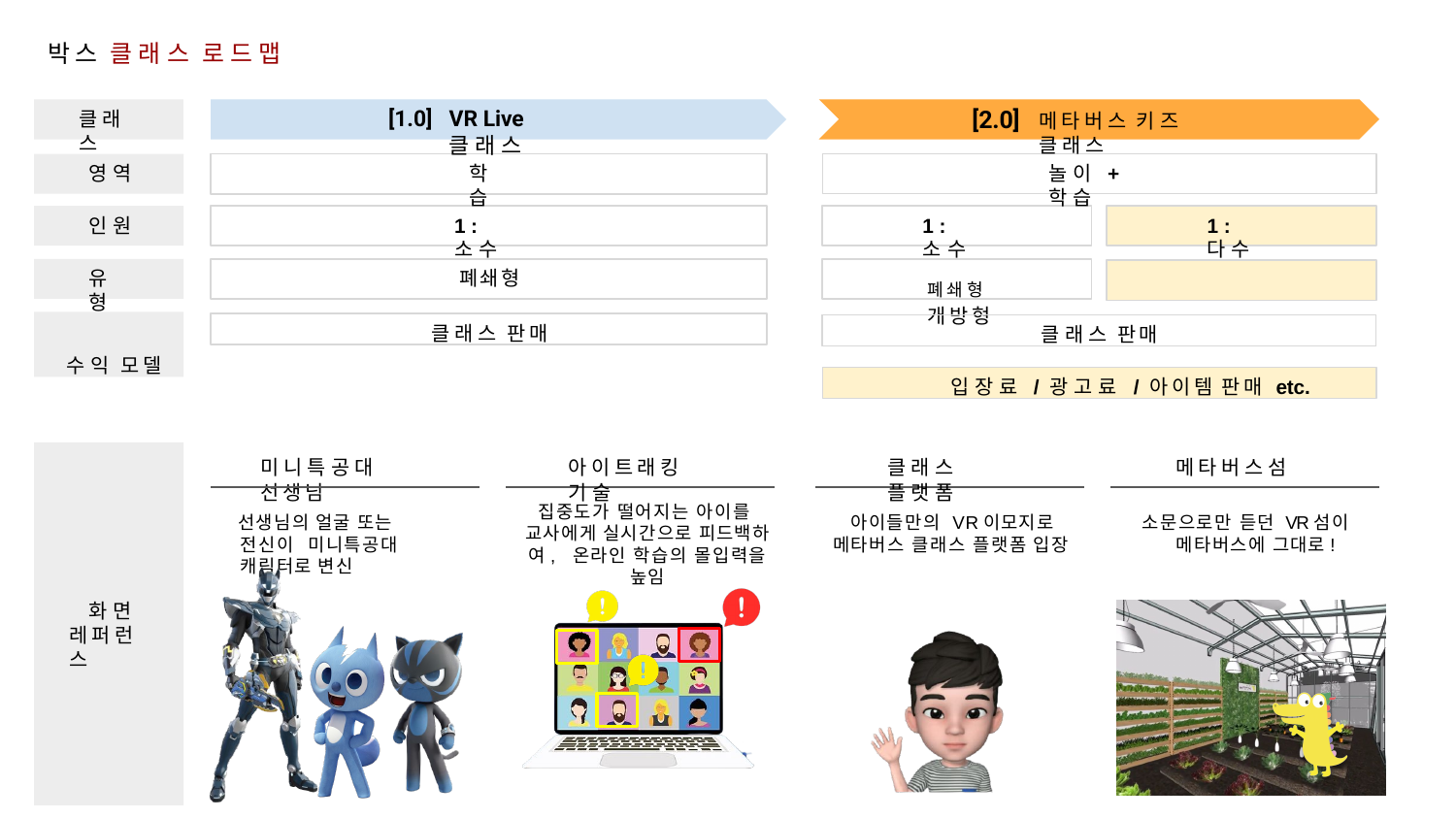

박스 클래스 로드맵

[2.0]
[1.0]
VR Live 클래스
클래스
메타버스 키즈 클래스

놀이 + 학습
영역
학습

1 : 소수
인원
1 : 소수
1 : 다수

유형
폐쇄형
폐쇄형	개방형

수익 모델
클래스 판매
클래스 판매
입장료 / 광고료 / 아이템 판매 etc.

미니특공대 선생님
클래스 플랫폼
메타버스섬
아이트래킹 기술

집중도가 떨어지는 아이를  교사에게 실시간으로 피드백하여,  온라인 학습의 몰입력을 높임
선생님의 얼굴 또는 전신이  미니특공대 캐릭터로 변신
아이들만의 VR이모지로  메타버스 클래스 플랫폼 입장
소문으로만 듣던 VR섬이  메타버스에 그대로!

화면  레퍼런스